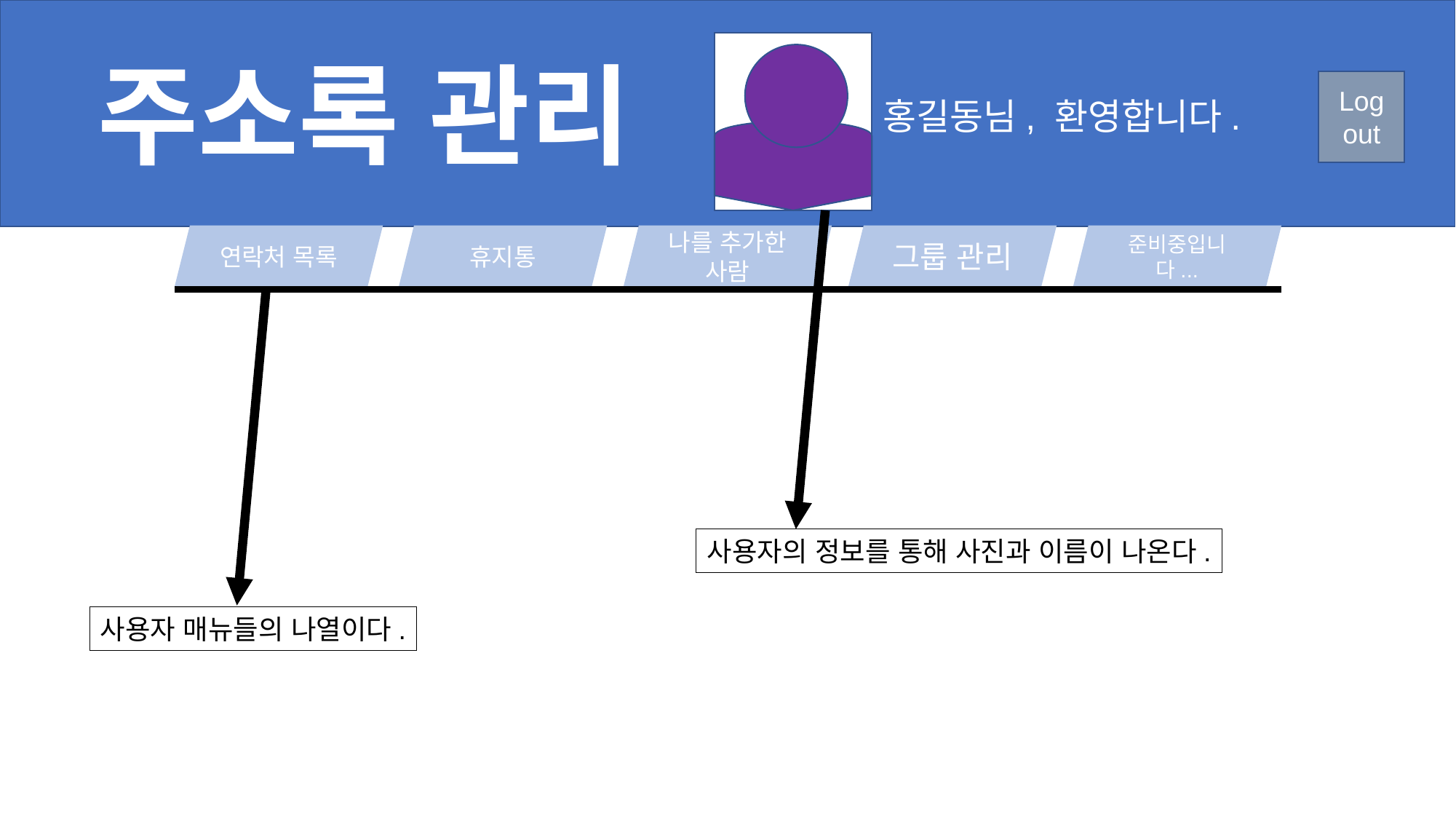

주소록 관리

Log
out

홍길동님, 환영합니다.
연락처 목록
휴지통
나를 추가한 사람
그룹 관리
준비중입니다...

사용자의 정보를 통해 사진과 이름이 나온다.
사용자 매뉴들의 나열이다.